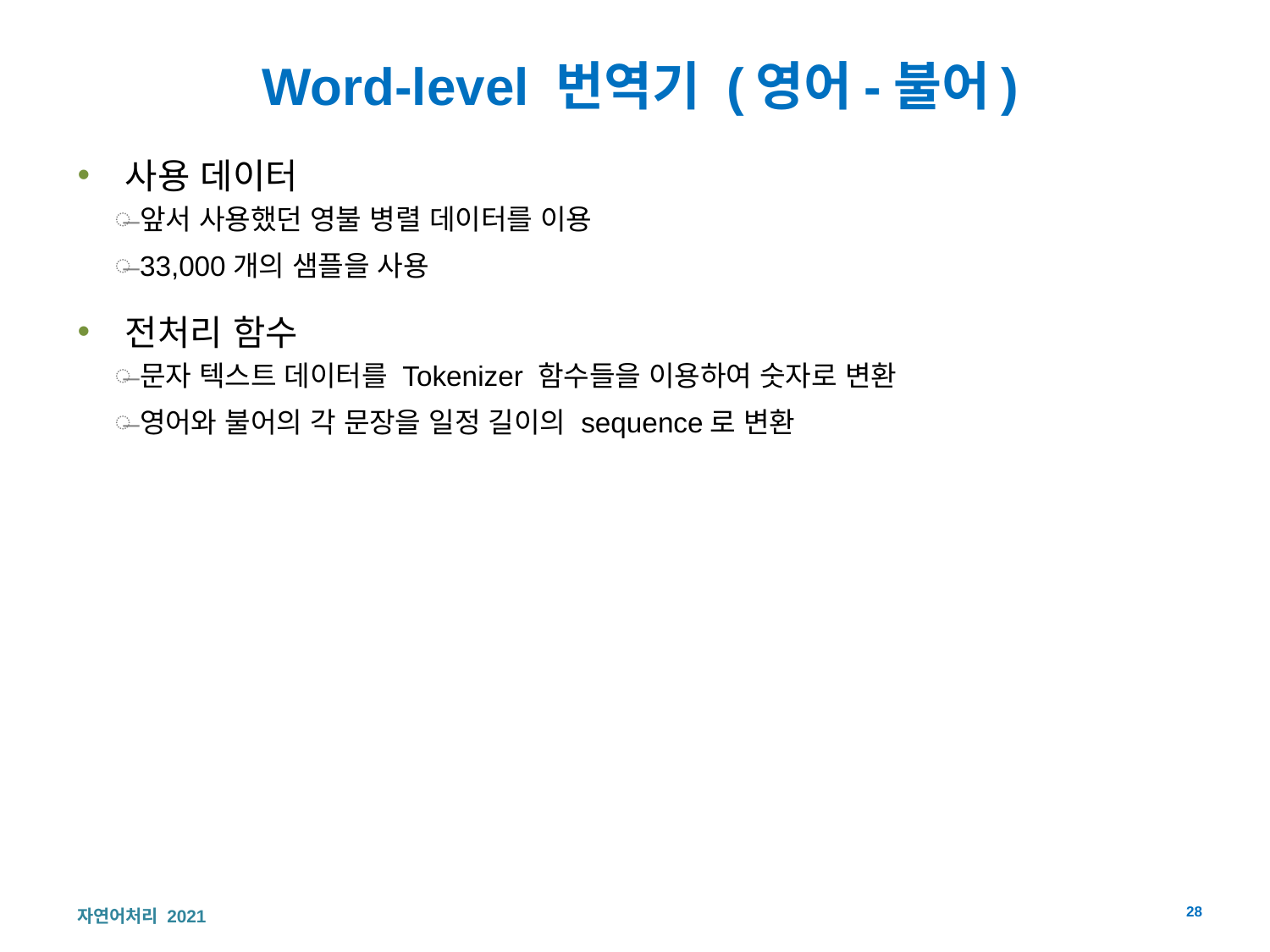

# Word-level 번역기 (영어-불어)
사용 데이터
앞서 사용했던 영불 병렬 데이터를 이용
33,000개의 샘플을 사용
전처리 함수
문자 텍스트 데이터를 Tokenizer 함수들을 이용하여 숫자로 변환
영어와 불어의 각 문장을 일정 길이의 sequence로 변환